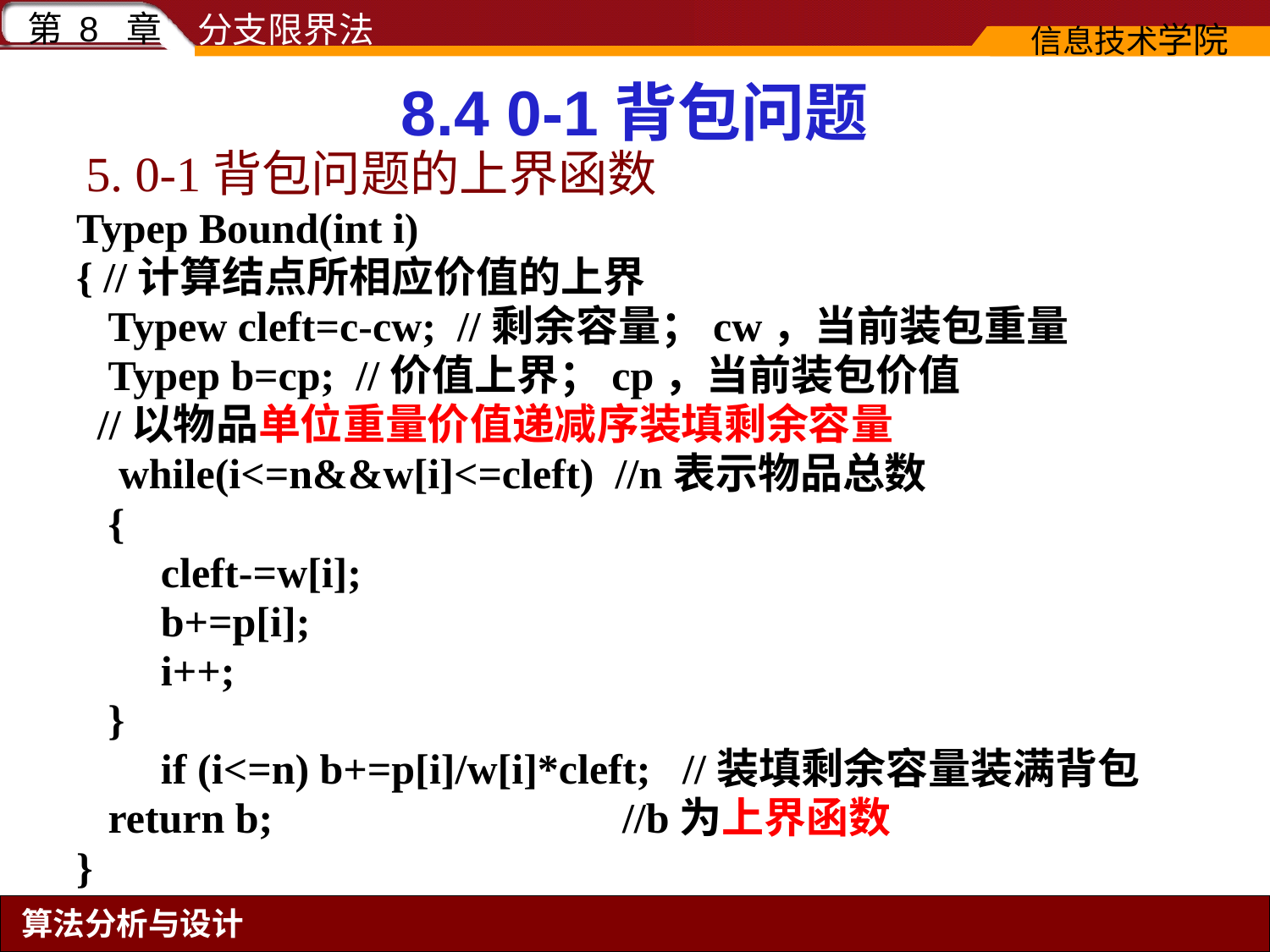

# 8.4 0-1背包问题
5. 0-1背包问题的上界函数
Typep Bound(int i)
{ //计算结点所相应价值的上界
   Typew cleft=c-cw;  //剩余容量；cw，当前装包重量
   Typep b=cp;  //价值上界；cp，当前装包价值
  //以物品单位重量价值递减序装填剩余容量
    while(i<=n&&w[i]<=cleft)  //n表示物品总数
   {
        cleft-=w[i];
        b+=p[i];
        i++;
   }
        if (i<=n) b+=p[i]/w[i]*cleft;   //装填剩余容量装满背包
   return b;                                 //b为上界函数
}